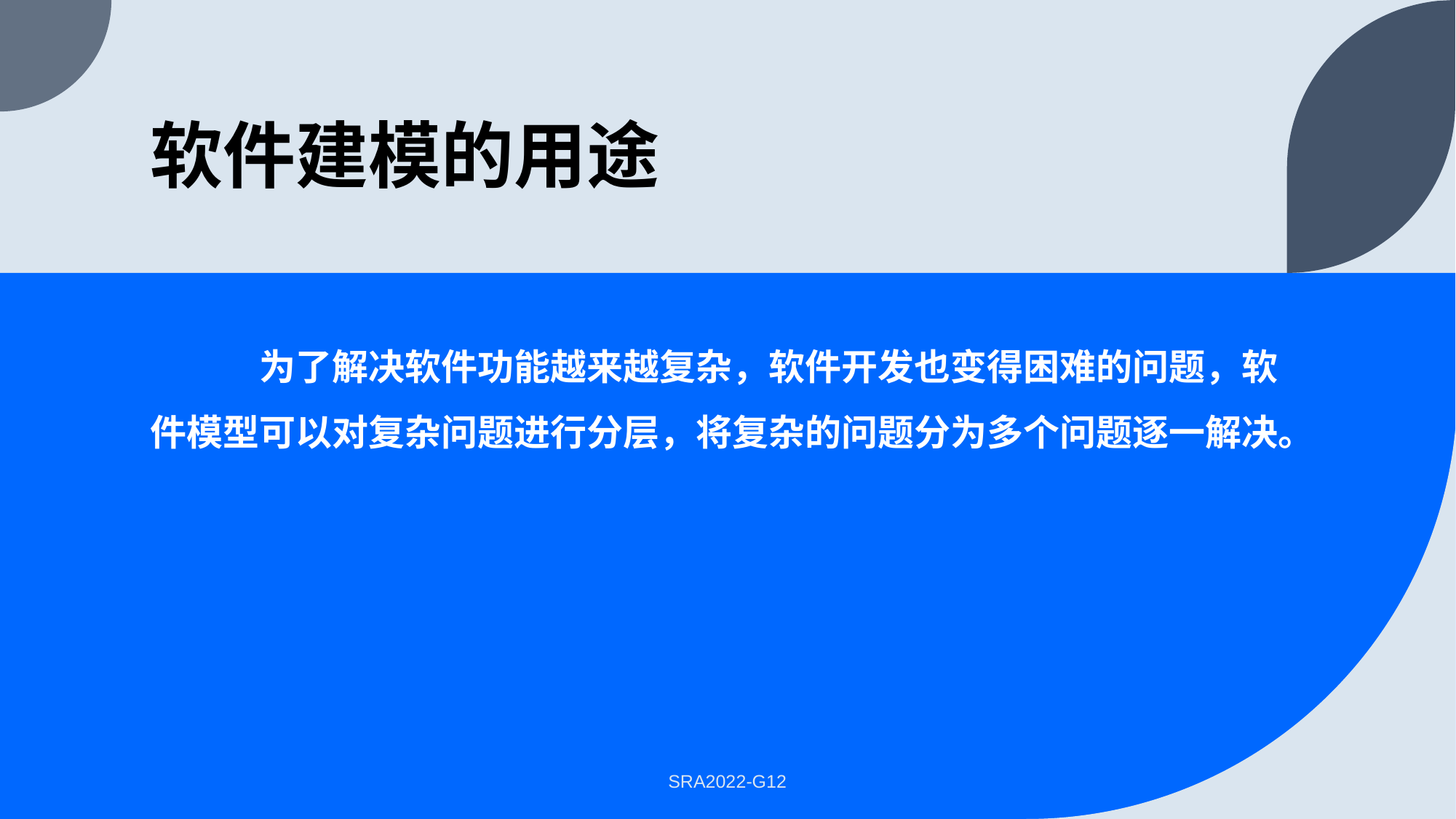

# 软件建模的用途
	为了解决软件功能越来越复杂，软件开发也变得困难的问题，软件模型可以对复杂问题进行分层，将复杂的问题分为多个问题逐一解决。

SRA2022-G12
32